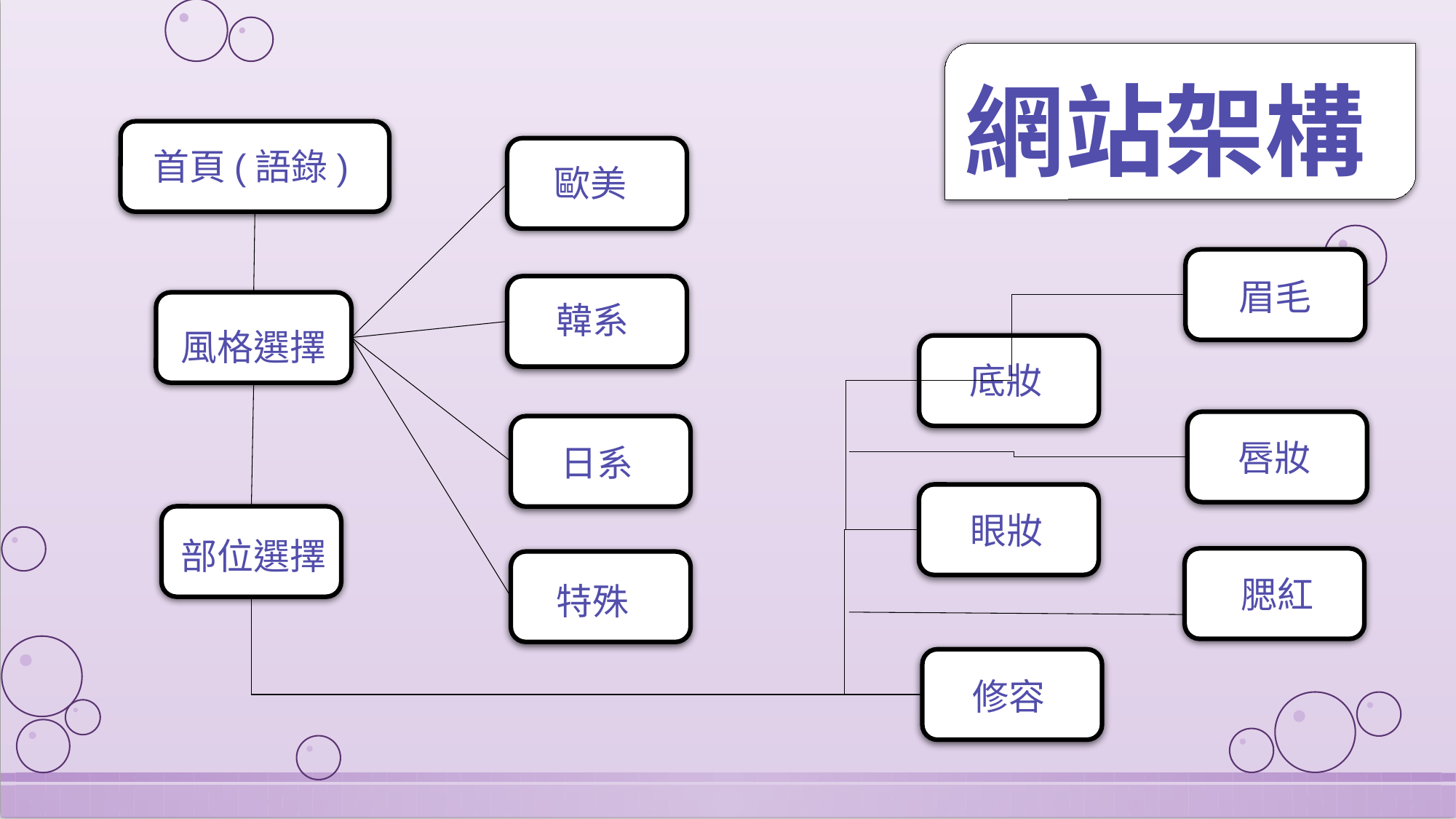

# 網站架構

首頁(語錄)

歐美

眉毛

韓系

風格選擇

底妝

唇妝
日系

眼妝

部位選擇

腮紅
特殊

修容